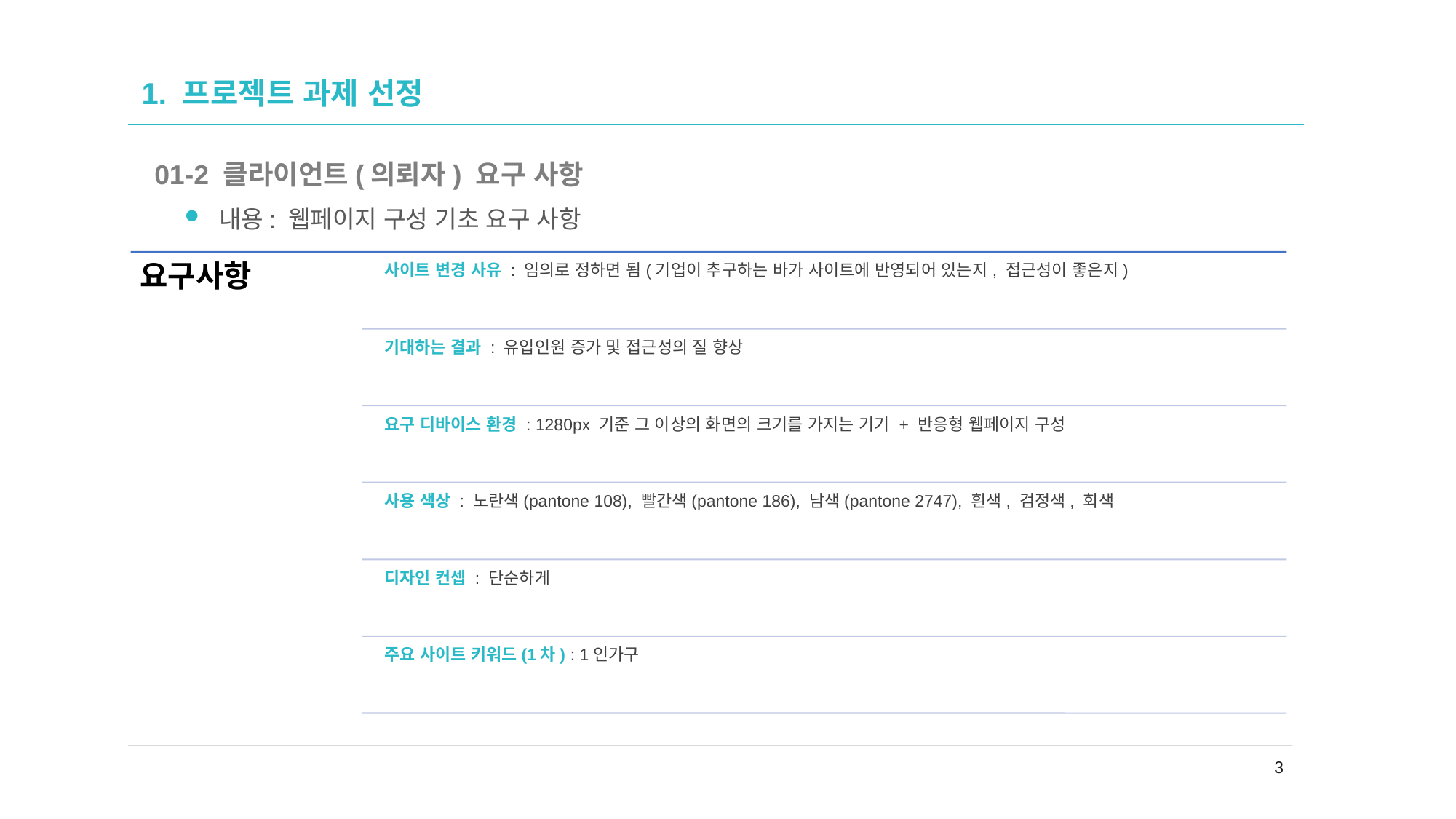

# 1. 프로젝트 과제 선정
01-2 클라이언트(의뢰자) 요구 사항
내용: 웹페이지 구성 기초 요구 사항
요구사항
사이트 변경 사유 : 임의로 정하면 됨(기업이 추구하는 바가 사이트에 반영되어 있는지, 접근성이 좋은지)
기대하는 결과 : 유입인원 증가 및 접근성의 질 향상
요구 디바이스 환경 : 1280px 기준 그 이상의 화면의 크기를 가지는 기기 + 반응형 웹페이지 구성
사용 색상 : 노란색(pantone 108), 빨간색(pantone 186), 남색(pantone 2747), 흰색, 검정색, 회색
디자인 컨셉 : 단순하게
주요 사이트 키워드(1차) : 1인가구
3